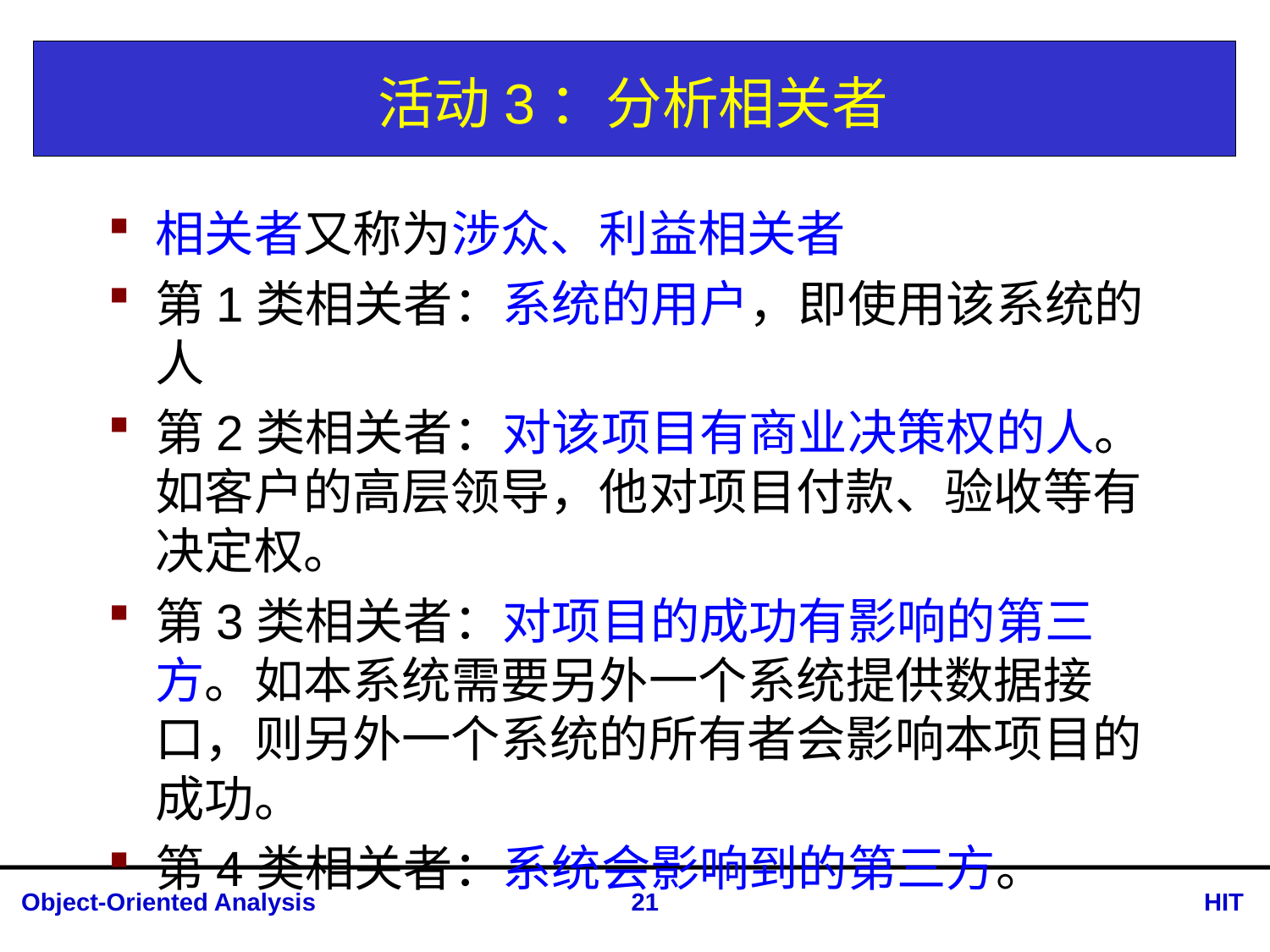

# 活动3：分析相关者
相关者又称为涉众、利益相关者
第1类相关者：系统的用户，即使用该系统的人
第2类相关者：对该项目有商业决策权的人。如客户的高层领导，他对项目付款、验收等有决定权。
第3类相关者：对项目的成功有影响的第三方。如本系统需要另外一个系统提供数据接口，则另外一个系统的所有者会影响本项目的成功。
第4类相关者：系统会影响到的第三方。